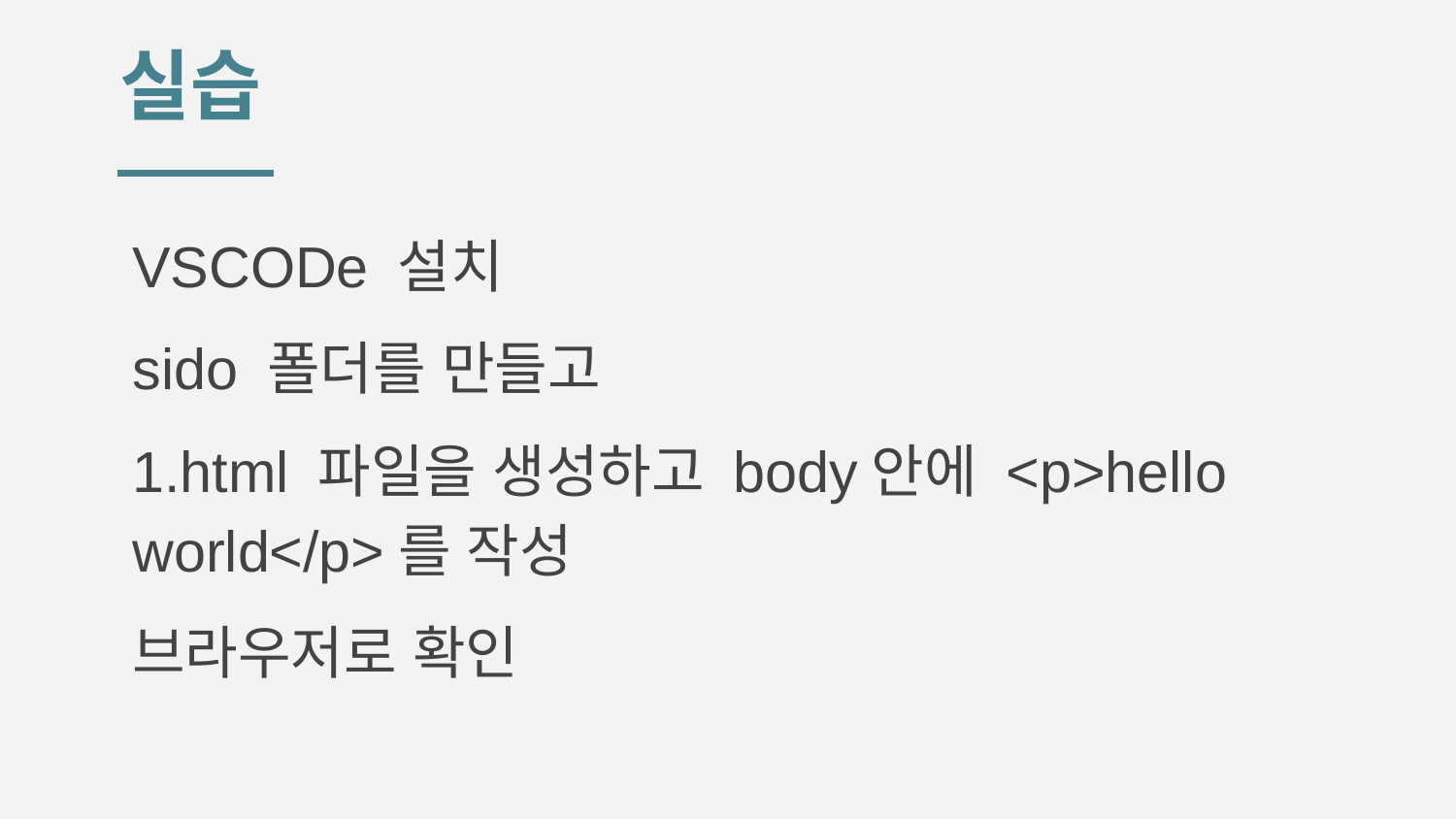

# 실습
VSCODe 설치
sido 폴더를 만들고
1.html 파일을 생성하고 body안에 <p>hello world</p>를 작성
브라우저로 확인